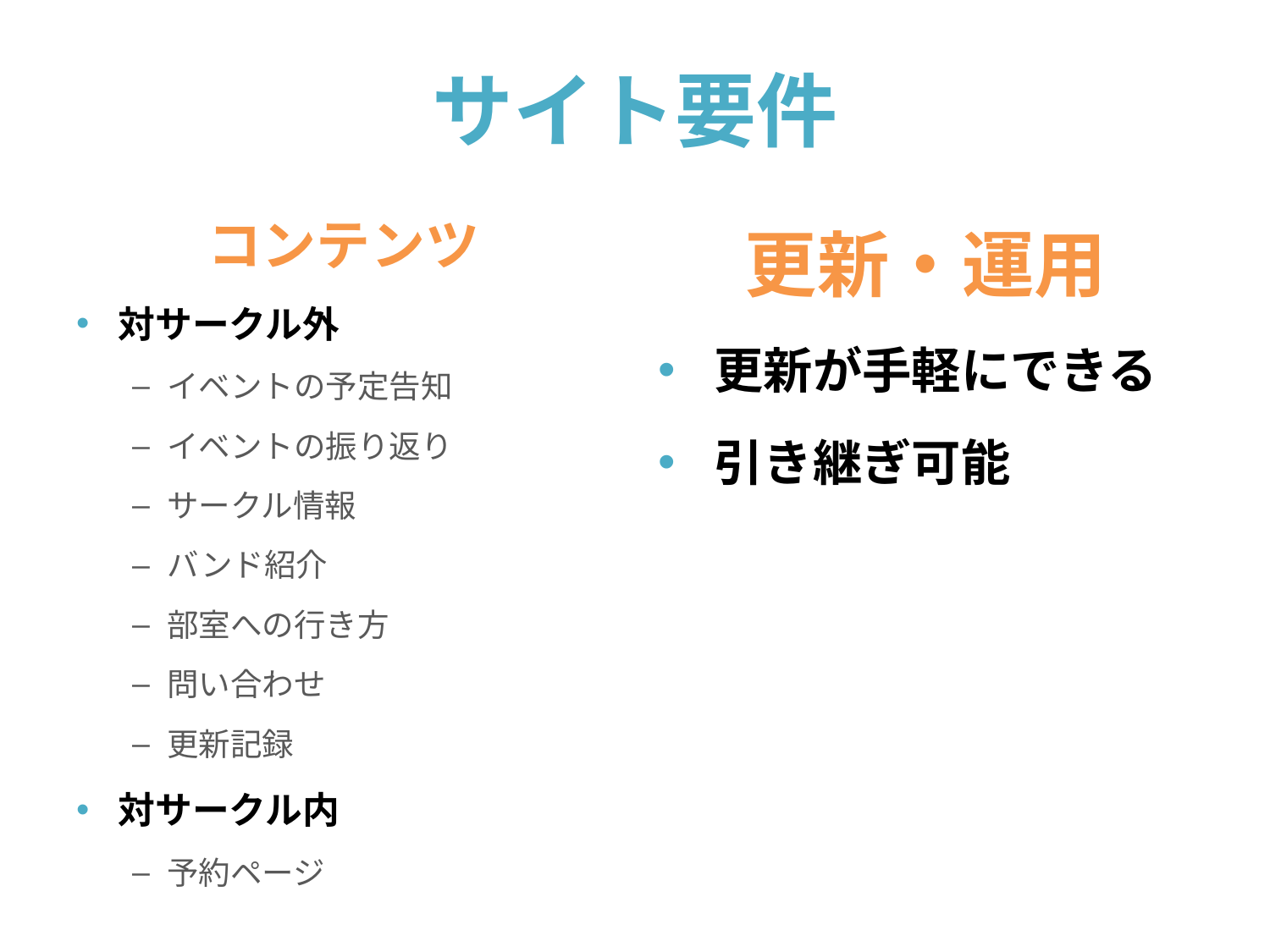

# サイト要件
コンテンツ
対サークル外
イベントの予定告知
イベントの振り返り
サークル情報
バンド紹介
部室への行き方
問い合わせ
更新記録
対サークル内
予約ページ
更新・運用
更新が手軽にできる
引き継ぎ可能